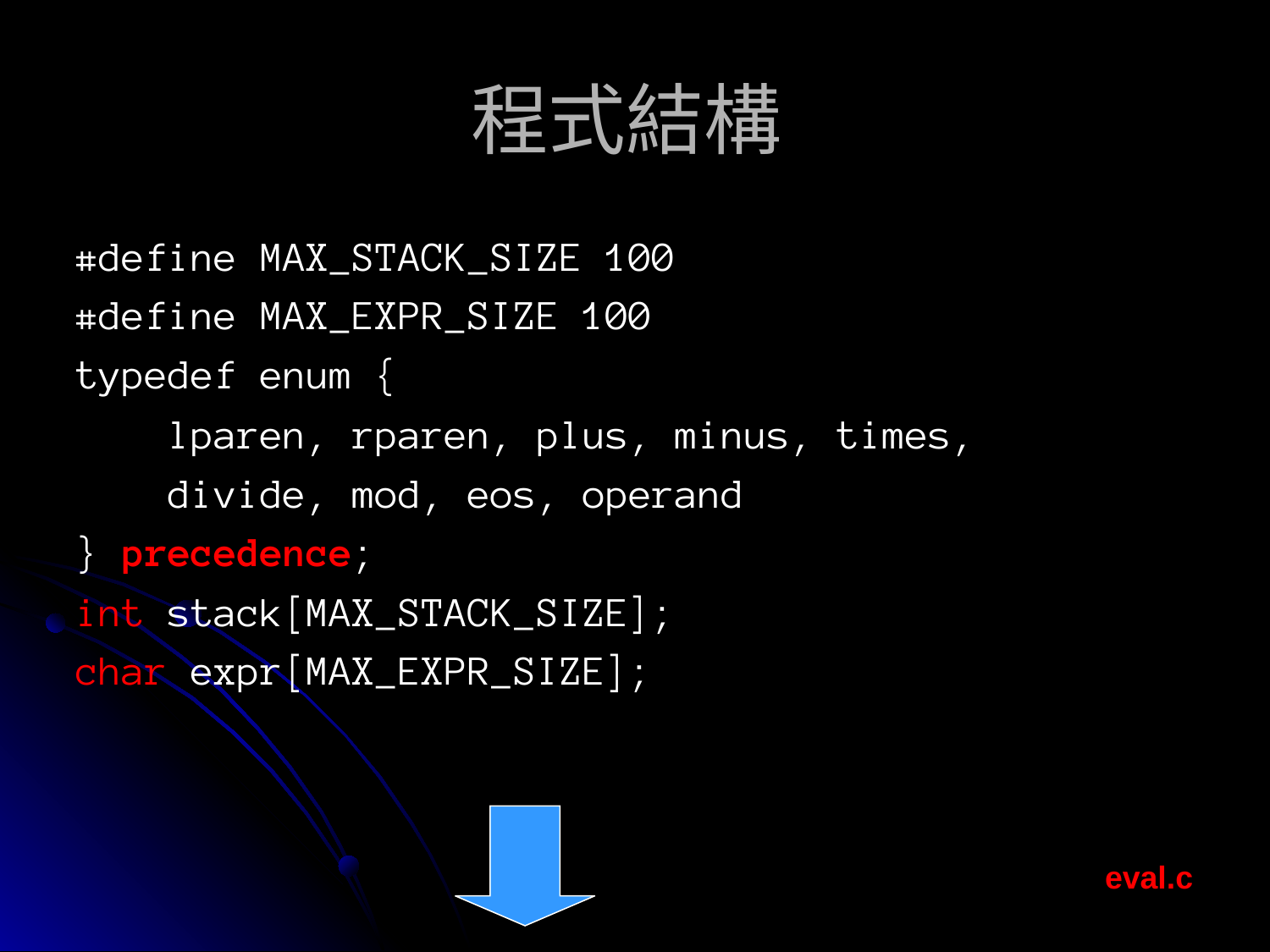

# 程式結構
#define MAX_STACK_SIZE 100
#define MAX_EXPR_SIZE 100
typedef enum {
    lparen, rparen, plus, minus, times,
    divide, mod, eos, operand
} precedence;
int stack[MAX_STACK_SIZE];
char expr[MAX_EXPR_SIZE];

eval.c